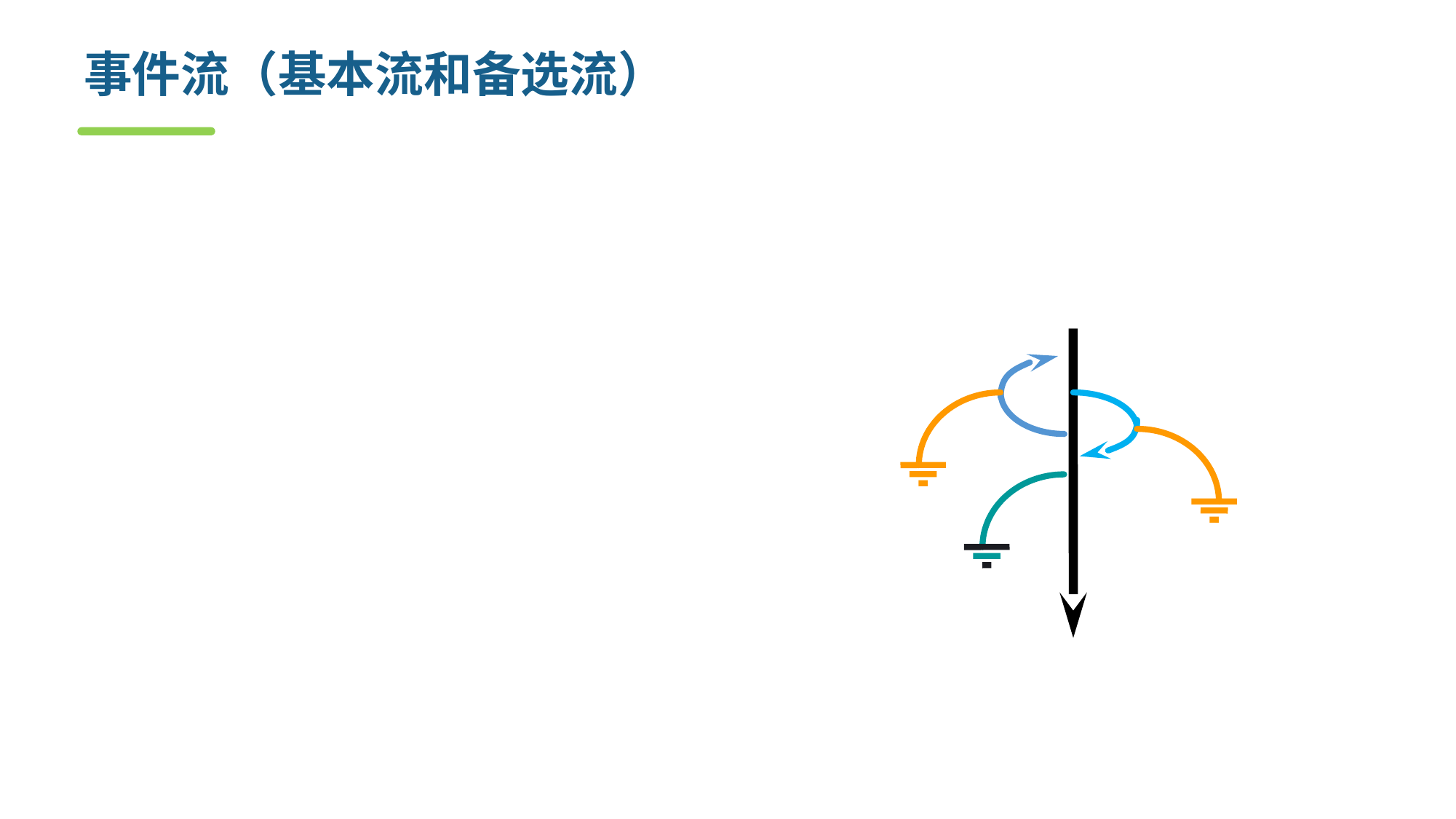

# 事件流（基本流和备选流）
一个基本流
Happy day scenario
Successful scenario from start to finish
多个备选流
Regular variant
Odd cases
Exceptional (error) flows

65